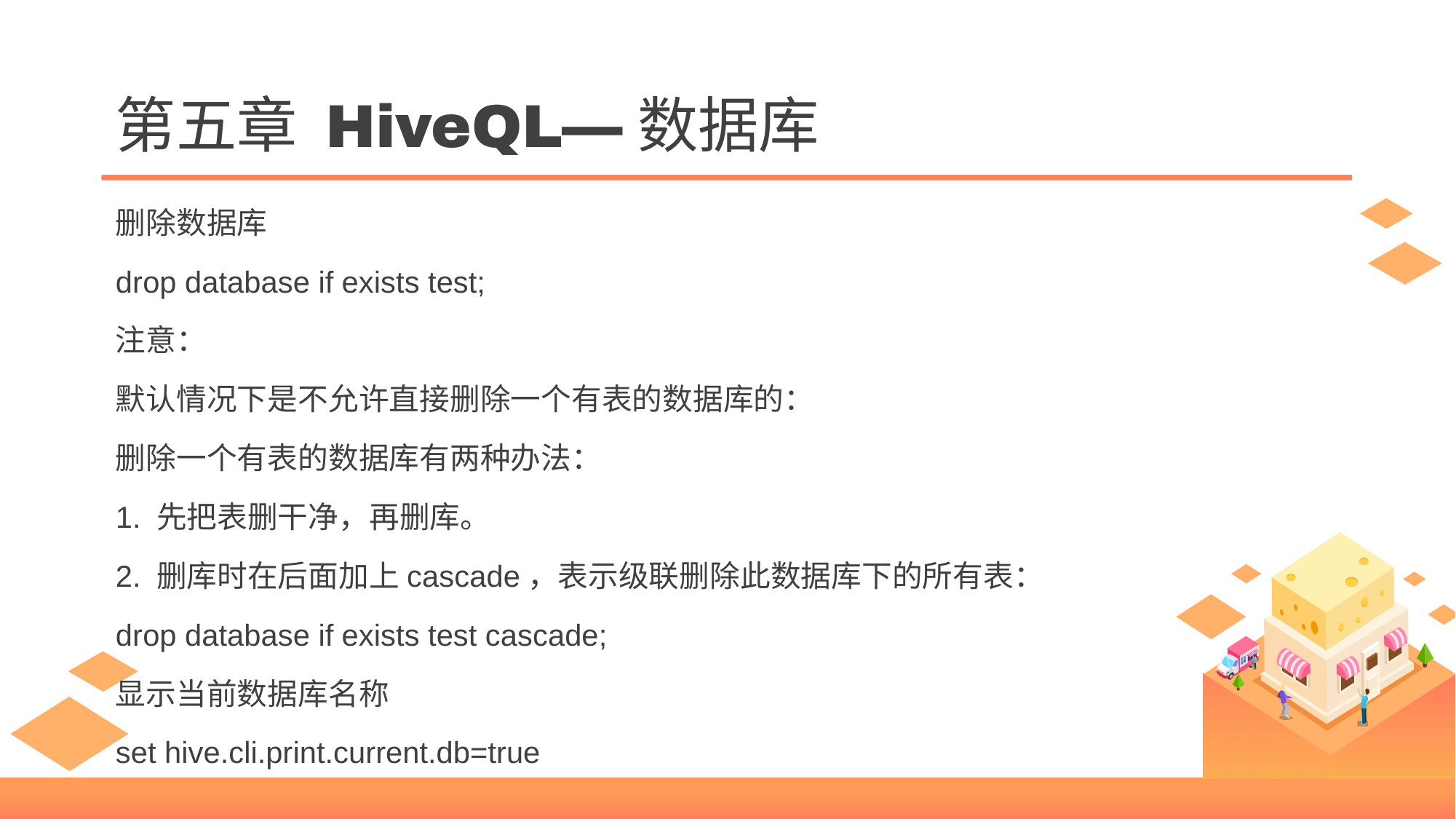

# 第五章 HiveQL—数据库
删除数据库
drop database if exists test;
注意：
默认情况下是不允许直接删除一个有表的数据库的：
删除一个有表的数据库有两种办法：
1. 先把表删干净，再删库。
2. 删库时在后面加上cascade，表示级联删除此数据库下的所有表：
drop database if exists test cascade;
显示当前数据库名称
set hive.cli.print.current.db=true